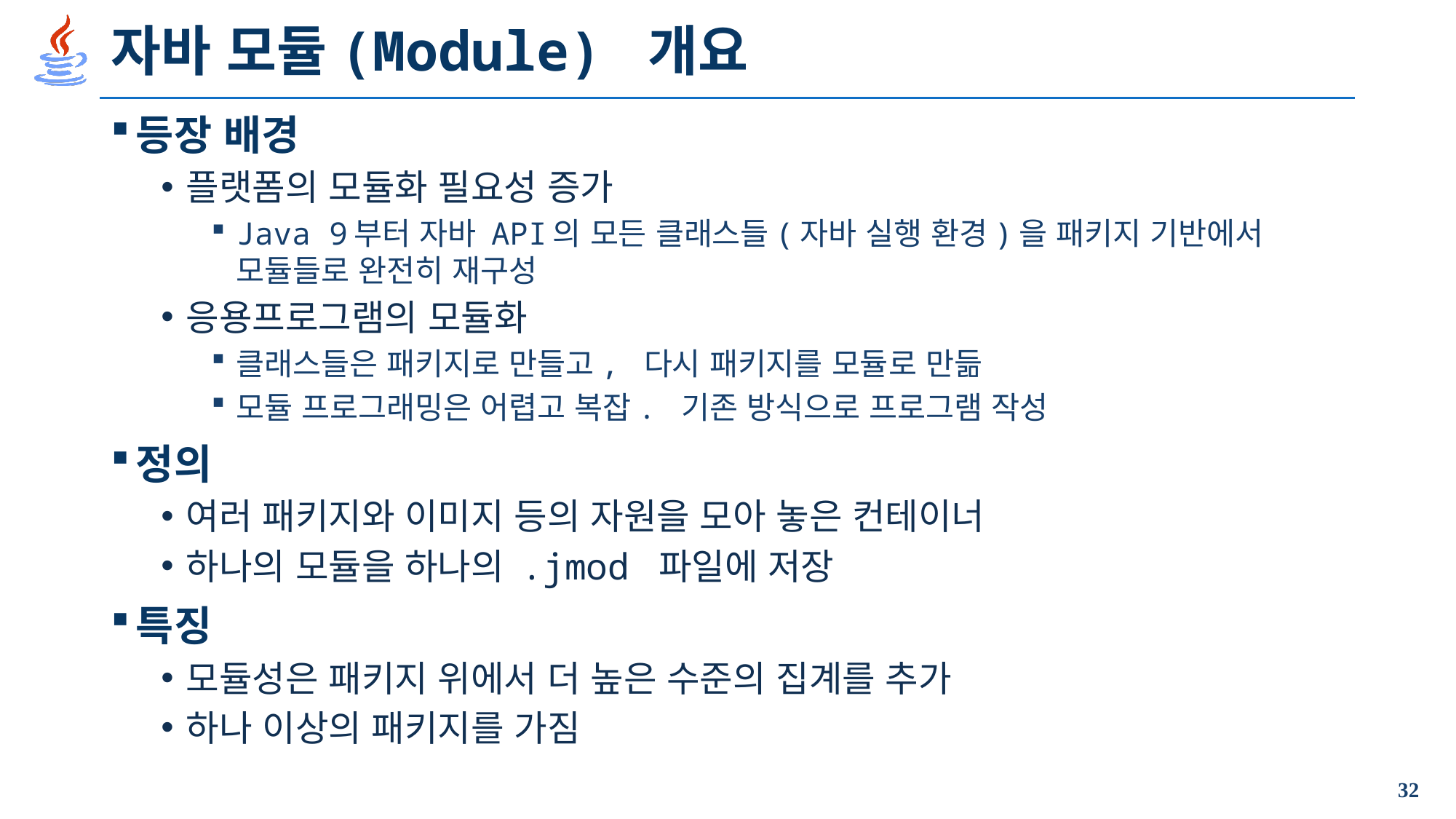

# 자바 모듈(Module) 개요
등장 배경
플랫폼의 모듈화 필요성 증가
Java 9부터 자바 API의 모든 클래스들(자바 실행 환경)을 패키지 기반에서 모듈들로 완전히 재구성
응용프로그램의 모듈화
클래스들은 패키지로 만들고, 다시 패키지를 모듈로 만듦
모듈 프로그래밍은 어렵고 복잡. 기존 방식으로 프로그램 작성
정의
여러 패키지와 이미지 등의 자원을 모아 놓은 컨테이너
하나의 모듈을 하나의 .jmod 파일에 저장
특징
모듈성은 패키지 위에서 더 높은 수준의 집계를 추가
하나 이상의 패키지를 가짐
32